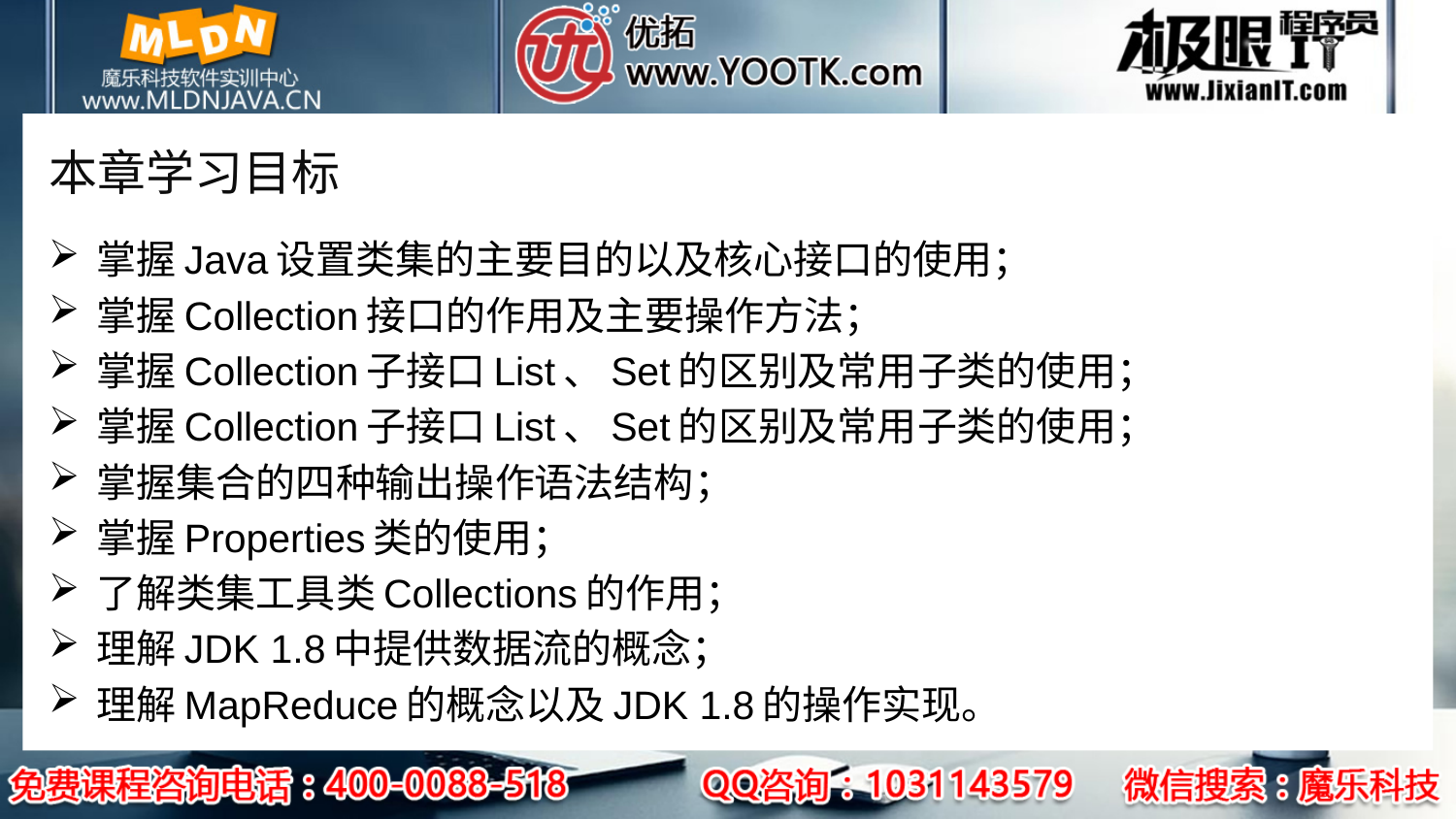

# 本章学习目标
掌握Java设置类集的主要目的以及核心接口的使用；
掌握Collection接口的作用及主要操作方法；
掌握Collection子接口List、Set的区别及常用子类的使用；
掌握Collection子接口List、Set的区别及常用子类的使用；
掌握集合的四种输出操作语法结构；
掌握Properties类的使用；
了解类集工具类Collections的作用；
理解JDK 1.8中提供数据流的概念；
理解MapReduce的概念以及JDK 1.8的操作实现。